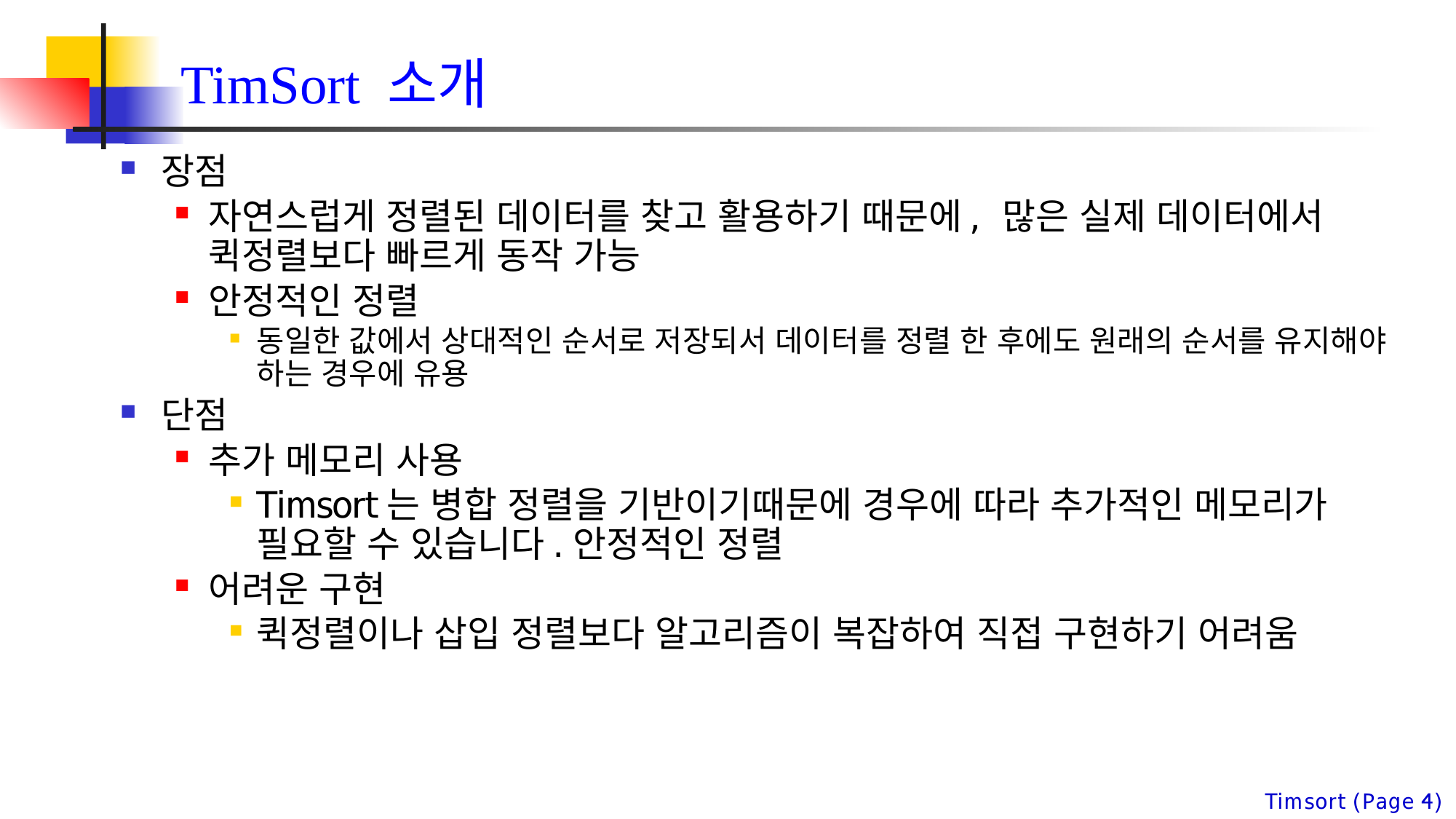

# TimSort 소개
장점
자연스럽게 정렬된 데이터를 찾고 활용하기 때문에, 많은 실제 데이터에서 퀵정렬보다 빠르게 동작 가능
안정적인 정렬
동일한 값에서 상대적인 순서로 저장되서 데이터를 정렬 한 후에도 원래의 순서를 유지해야 하는 경우에 유용
단점
추가 메모리 사용
Timsort는 병합 정렬을 기반이기때문에 경우에 따라 추가적인 메모리가 필요할 수 있습니다.안정적인 정렬
어려운 구현
퀵정렬이나 삽입 정렬보다 알고리즘이 복잡하여 직접 구현하기 어려움
Timsort (Page 4)